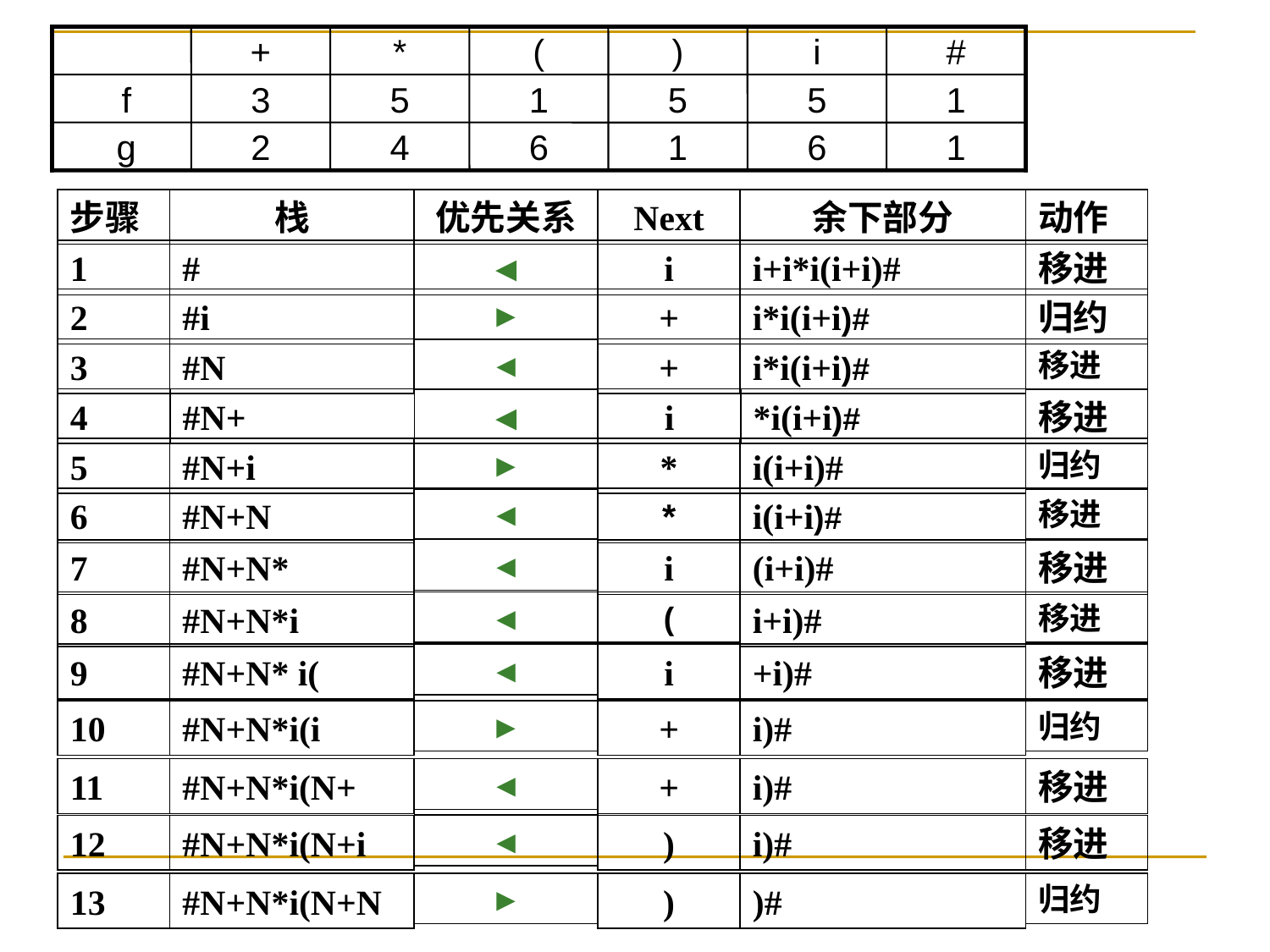

+

*

(

)

i

#

 f

3
5
1
5
5
1
 g

2
4
6
1
6
1

#
步骤
栈
优先关系
Next
余下部分
动作
1
#
◄
i
i+i*i(i+i)#
移进
2
#i
►
+
i*i(i+i)#
归约
3
#N
◄
+
i*i(i+i)#
移进
4
#N+
◄
i
*i(i+i)#
移进
5
#N+i
►
*
i(i+i)#
归约
6
#N+N
◄
*
i(i+i)#
移进
7
#N+N*
◄
i
(i+i)#
移进
8
#N+N*i
◄
(
i+i)#
移进
9
#N+N* i(
◄
i
+i)#
移进
10
#N+N*i(i
►
+
i)#
归约
11
#N+N*i(N+
◄
+
i)#
移进
12
#N+N*i(N+i
◄
)
i)#
移进
68
13
#N+N*i(N+N
►
)
)#
归约